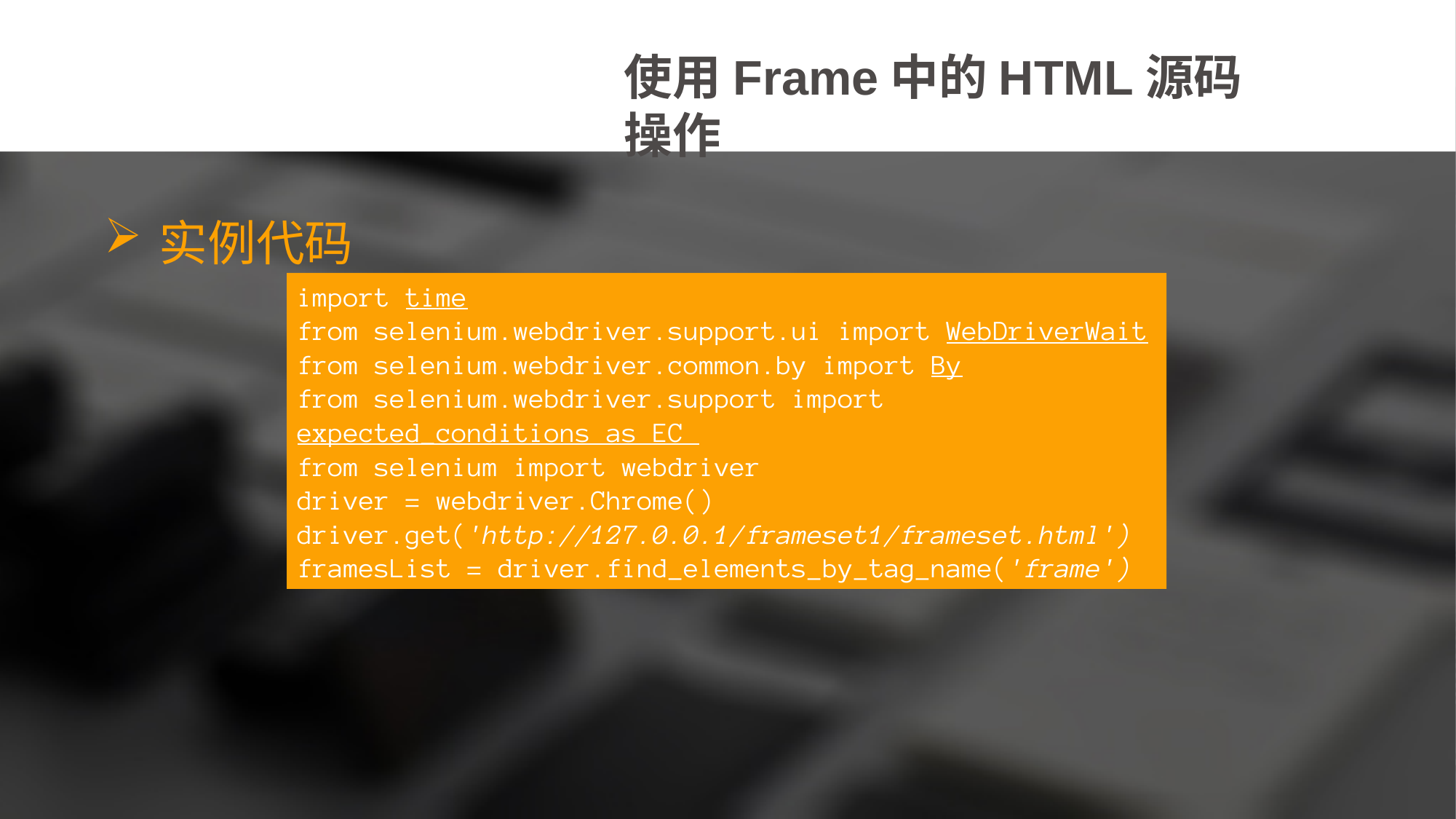

使用Frame中的HTML源码操作
实例代码
import time
from selenium.webdriver.support.ui import WebDriverWait
from selenium.webdriver.common.by import By
from selenium.webdriver.support import expected_conditions as EC
from selenium import webdriver
driver = webdriver.Chrome()
driver.get('http://127.0.0.1/frameset1/frameset.html')
framesList = driver.find_elements_by_tag_name('frame')